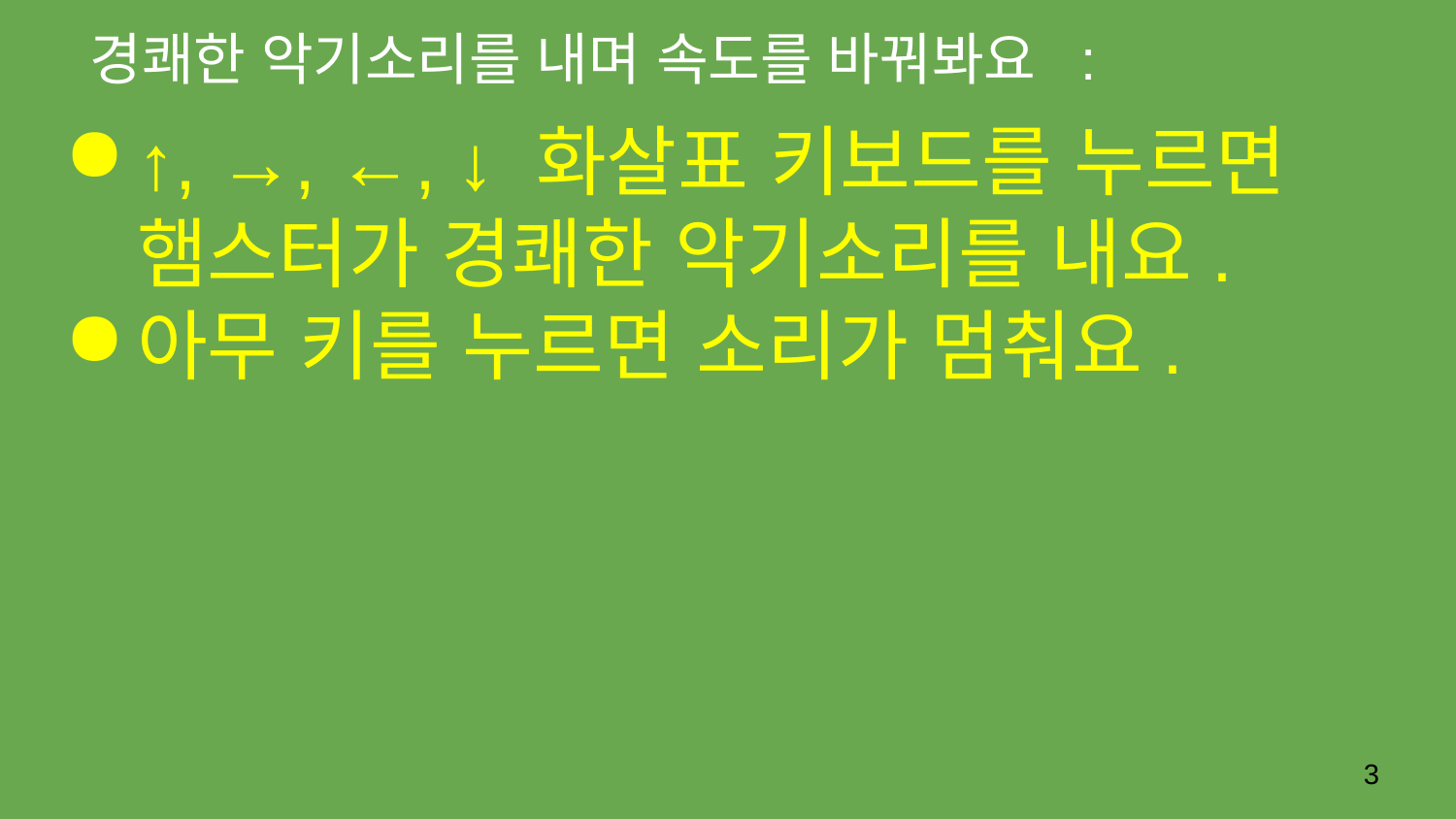

# 경쾌한 악기소리를 내며 속도를 바꿔봐요  :
↑, →, ←, ↓ 화살표 키보드를 누르면 햄스터가 경쾌한 악기소리를 내요.
아무 키를 누르면 소리가 멈춰요.
3